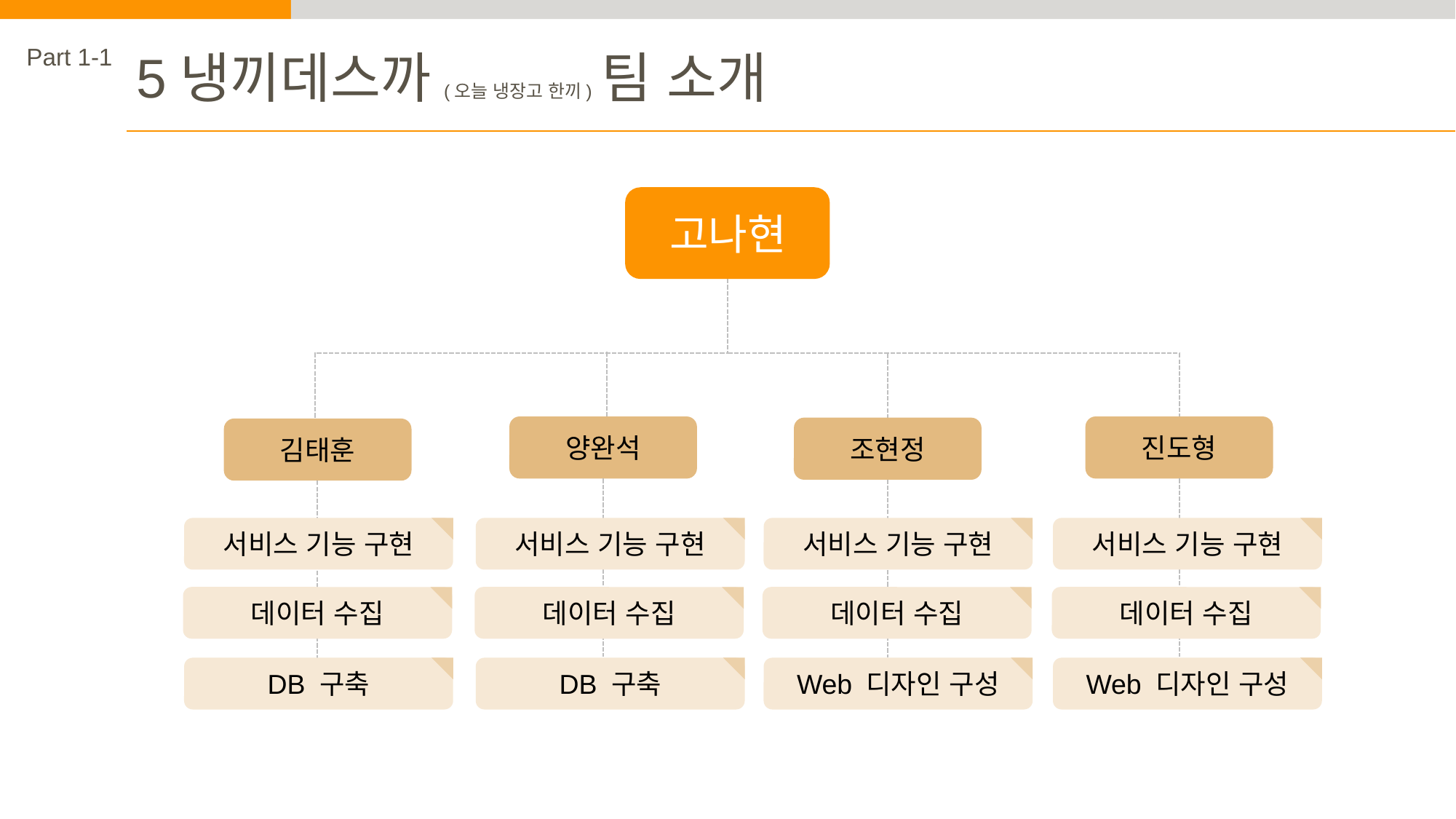

Part 1-1
5냉끼데스까(오늘 냉장고 한끼) 팀 소개

고나현
진도형
양완석
조현정
김태훈

서비스 기능 구현
서비스 기능 구현
서비스 기능 구현
서비스 기능 구현

데이터 수집
데이터 수집
데이터 수집
데이터 수집

DB 구축
DB 구축
Web 디자인 구성
Web 디자인 구성